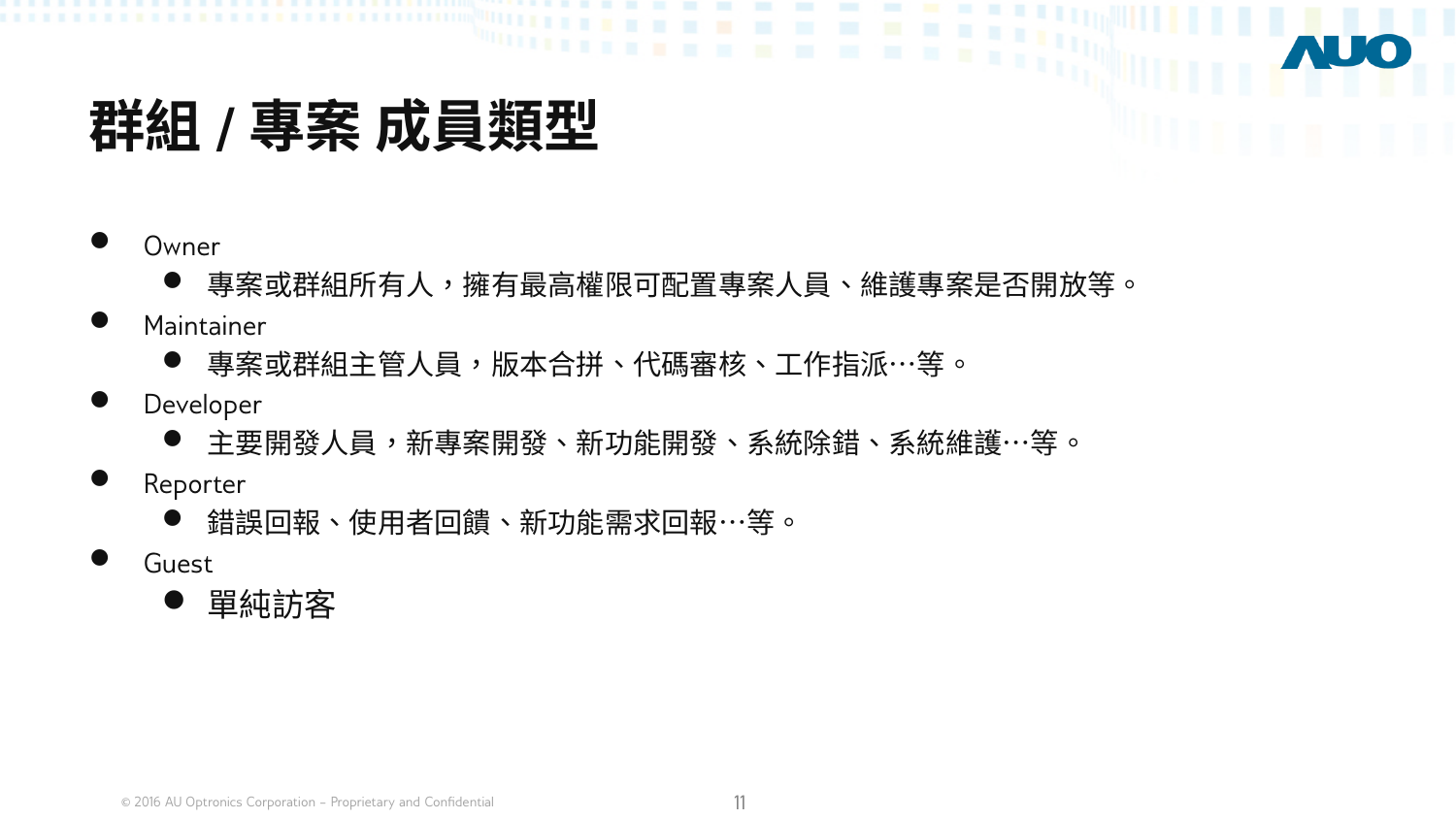

# 群組/專案 成員類型
Owner
專案或群組所有人，擁有最高權限可配置專案人員、維護專案是否開放等。
Maintainer
專案或群組主管人員，版本合拼、代碼審核、工作指派…等。
Developer
主要開發人員，新專案開發、新功能開發、系統除錯、系統維護…等。
Reporter
錯誤回報、使用者回饋、新功能需求回報…等。
Guest
單純訪客